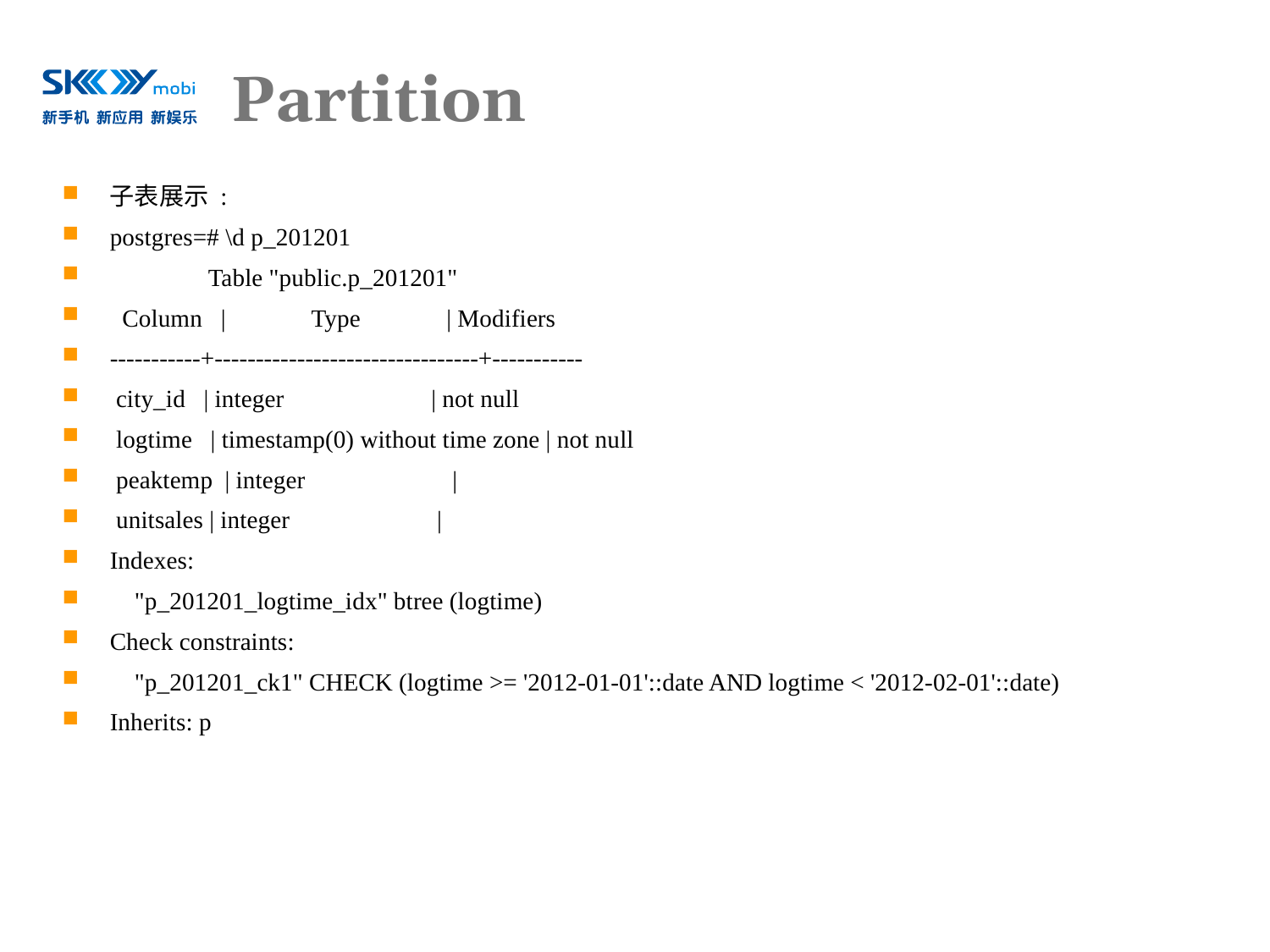

# Partition
子表展示 :
postgres=# \d p_201201
                Table "public.p_201201"
  Column   |              Type              | Modifiers
-----------+--------------------------------+-----------
 city_id   | integer                        | not null
 logtime   | timestamp(0) without time zone | not null
 peaktemp  | integer                        |
 unitsales | integer                        |
Indexes:
    "p_201201_logtime_idx" btree (logtime)
Check constraints:
    "p_201201_ck1" CHECK (logtime >= '2012-01-01'::date AND logtime < '2012-02-01'::date)
Inherits: p